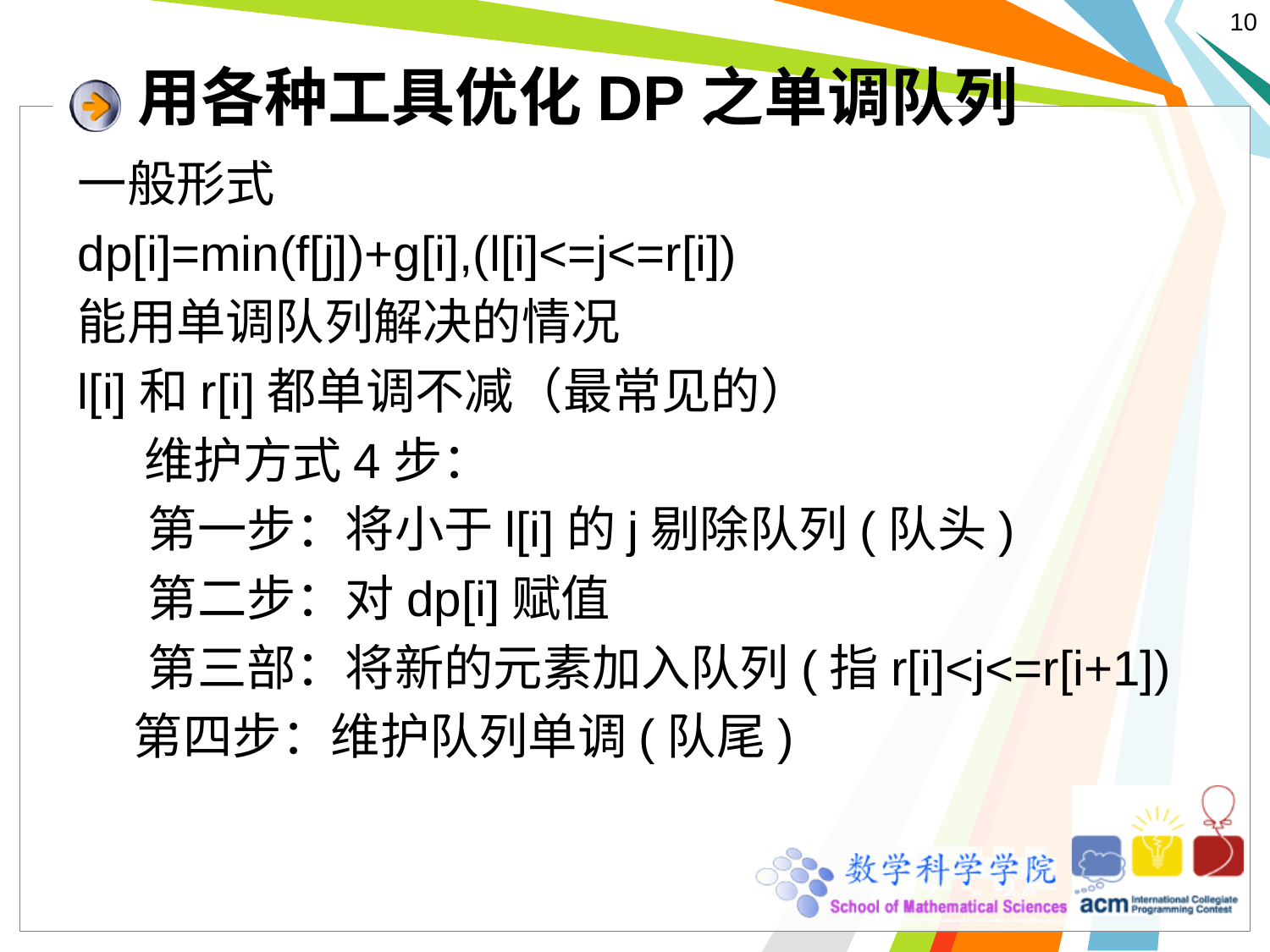

# 用各种工具优化DP之单调队列
一般形式
dp[i]=min(f[j])+g[i],(l[i]<=j<=r[i])
能用单调队列解决的情况
l[i]和r[i]都单调不减（最常见的）
     维护方式4步：
	 第一步：将小于l[i]的j剔除队列(队头)
	 第二步：对dp[i]赋值
	 第三部：将新的元素加入队列(指r[i]<j<=r[i+1])
    第四步：维护队列单调(队尾)